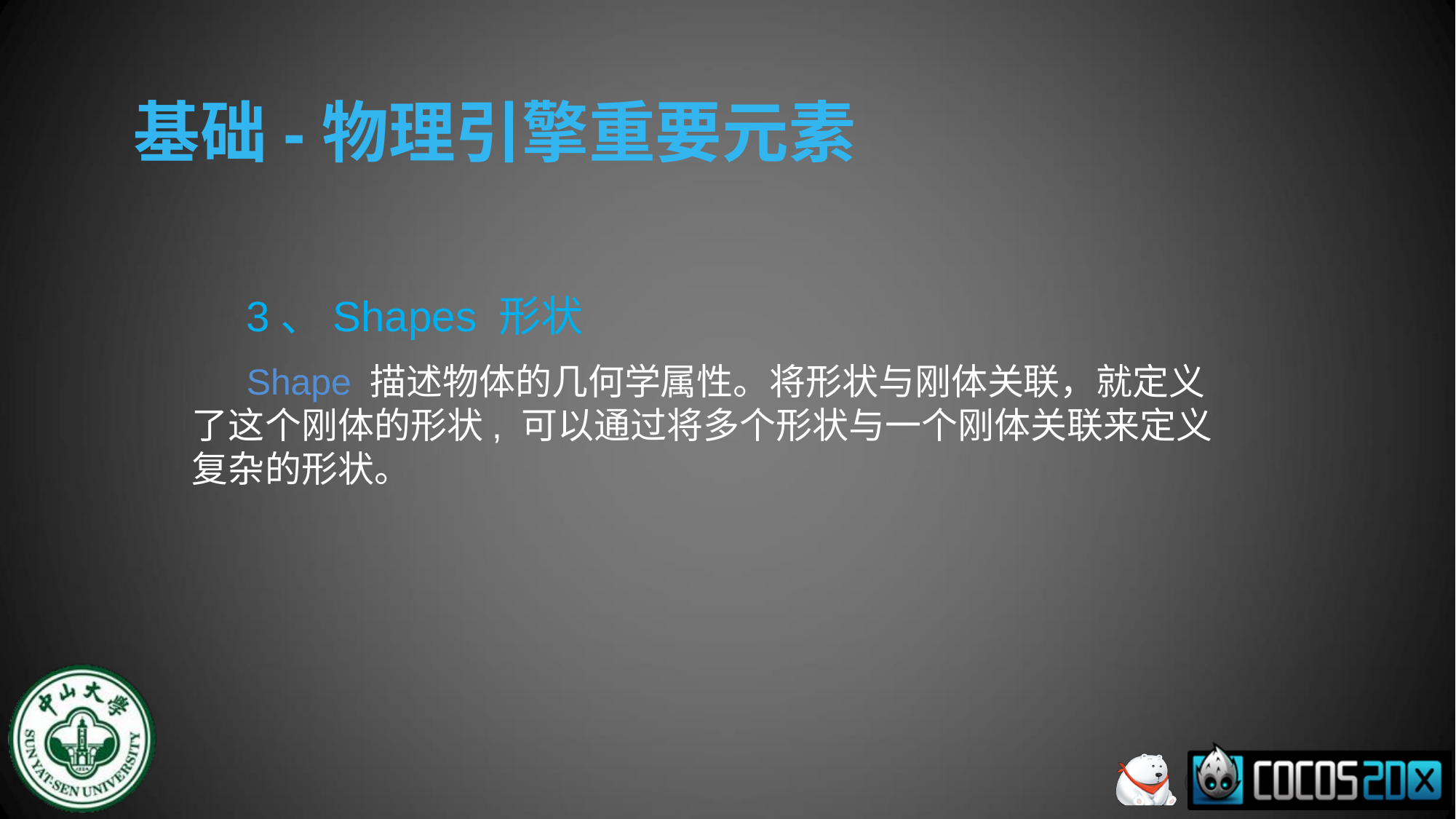

# 基础-物理引擎重要元素
3、Shapes 形状
Shape 描述物体的几何学属性。将形状与刚体关联，就定义了这个刚体的形状, 可以通过将多个形状与一个刚体关联来定义复杂的形状。